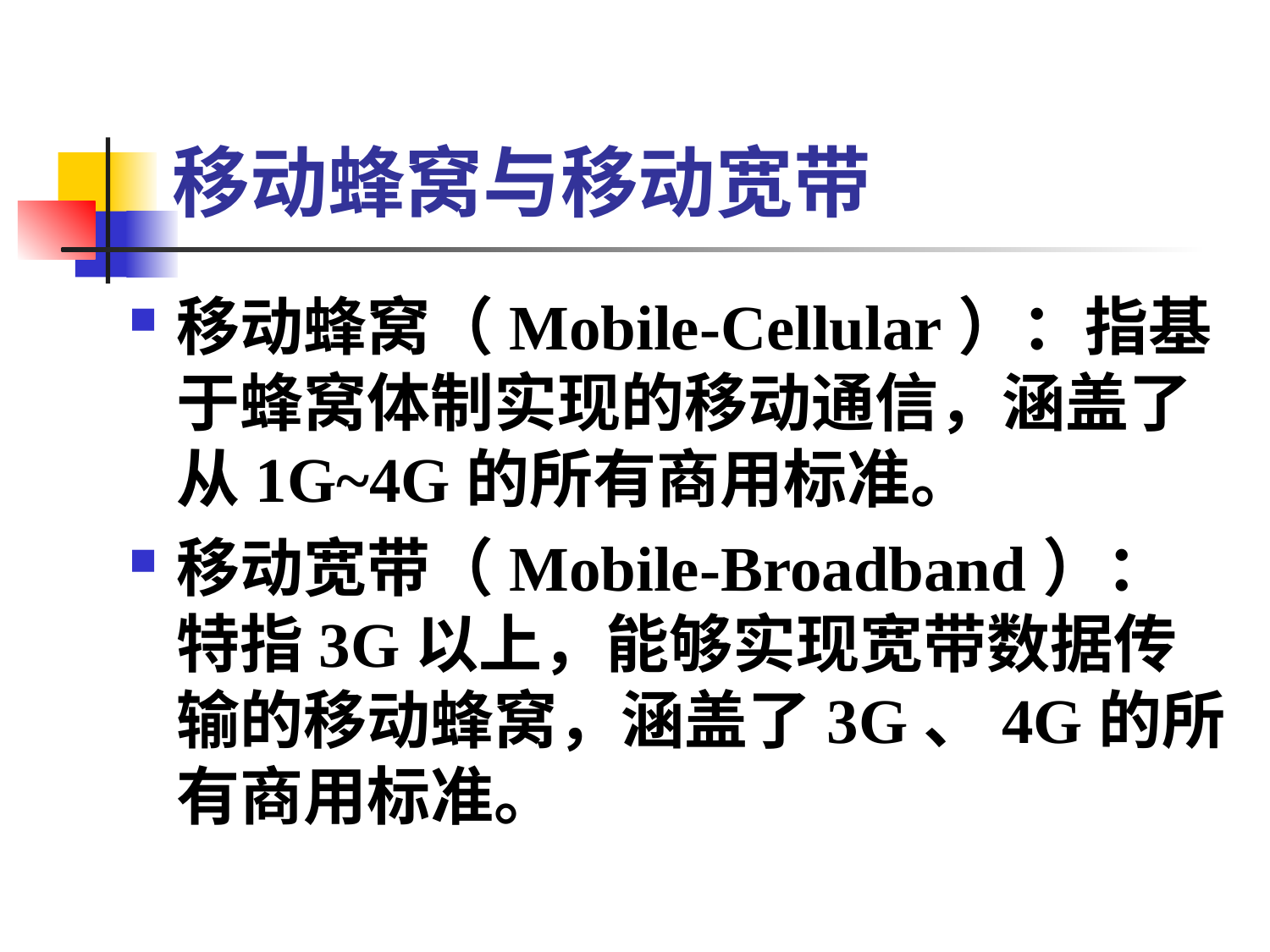

# 移动蜂窝与移动宽带
移动蜂窝（Mobile-Cellular）：指基于蜂窝体制实现的移动通信，涵盖了从1G~4G的所有商用标准。
移动宽带（Mobile-Broadband）：特指3G以上，能够实现宽带数据传输的移动蜂窝，涵盖了3G、4G的所有商用标准。